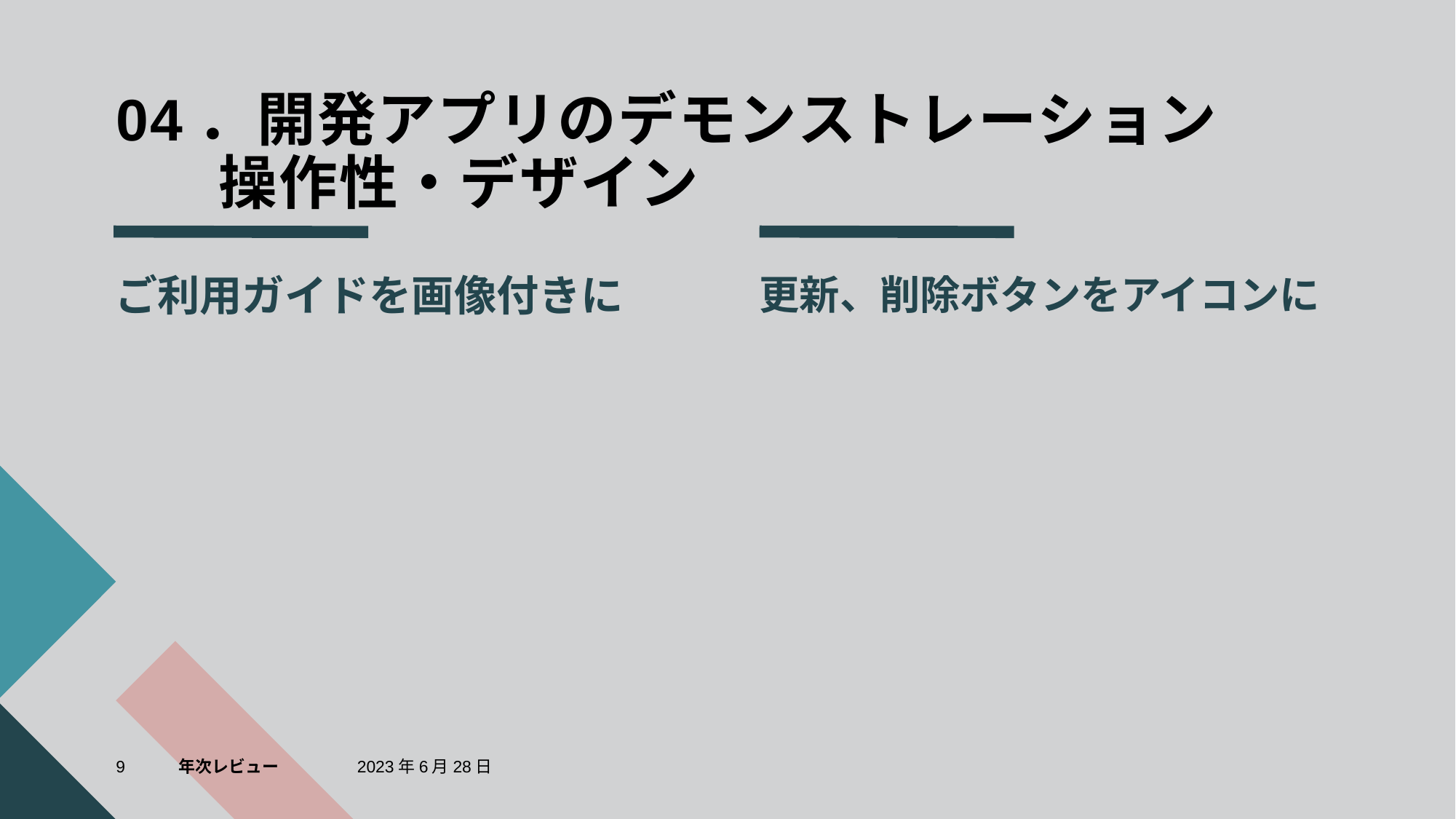

# 04．開発アプリのデモンストレーション 操作性・デザイン
ご利用ガイドを画像付きに
更新、削除ボタンをアイコンに

9
年次レビュー
2023年6月28日